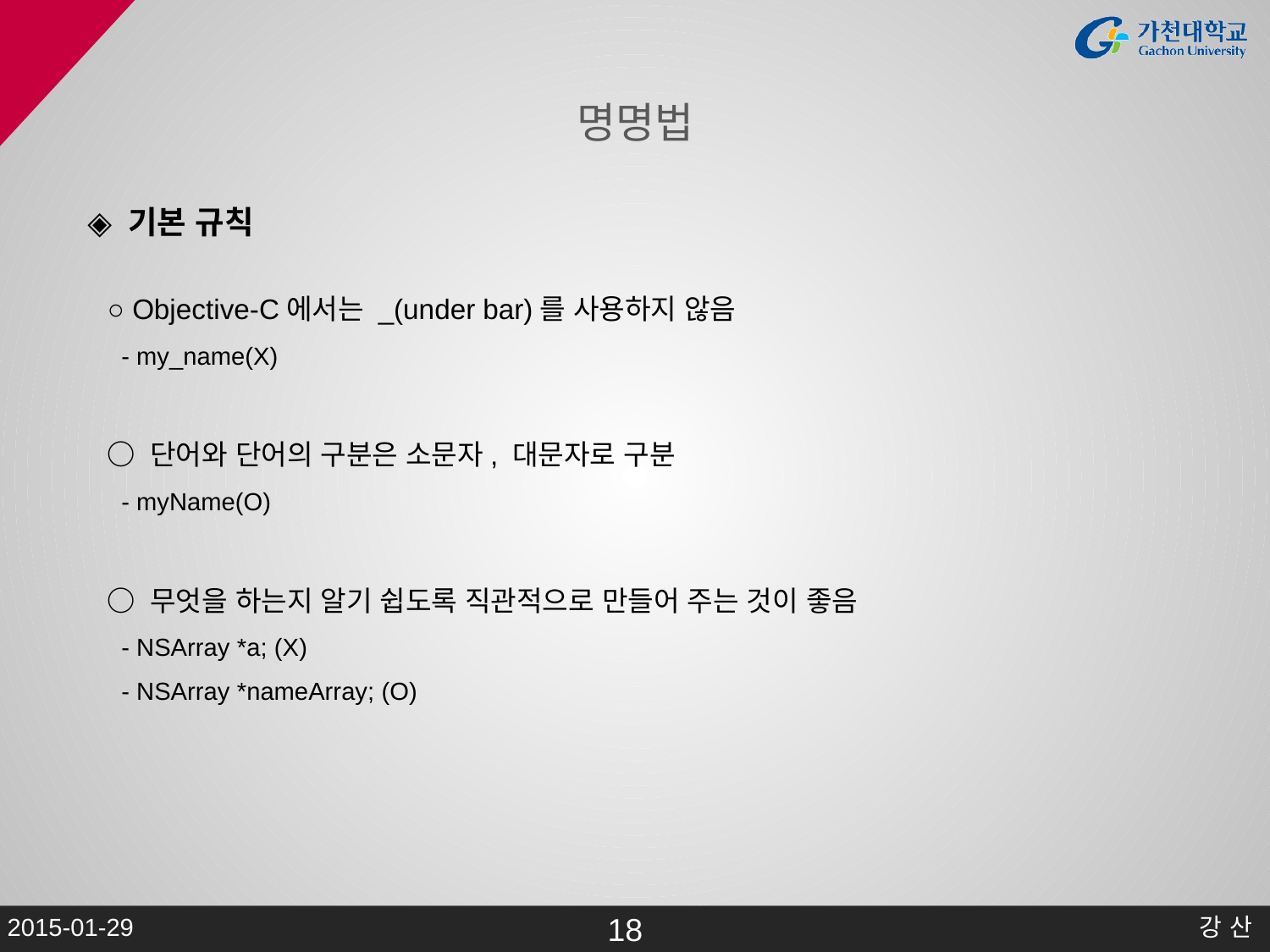

# 명명법
◈ 기본 규칙
○ Objective-C에서는 _(under bar)를 사용하지 않음
  - my_name(X)

○ 단어와 단어의 구분은 소문자, 대문자로 구분
  - myName(O)

○ 무엇을 하는지 알기 쉽도록 직관적으로 만들어 주는 것이 좋음
  - NSArray *a; (X)
  - NSArray *nameArray; (O)
2015-01-29
강 산